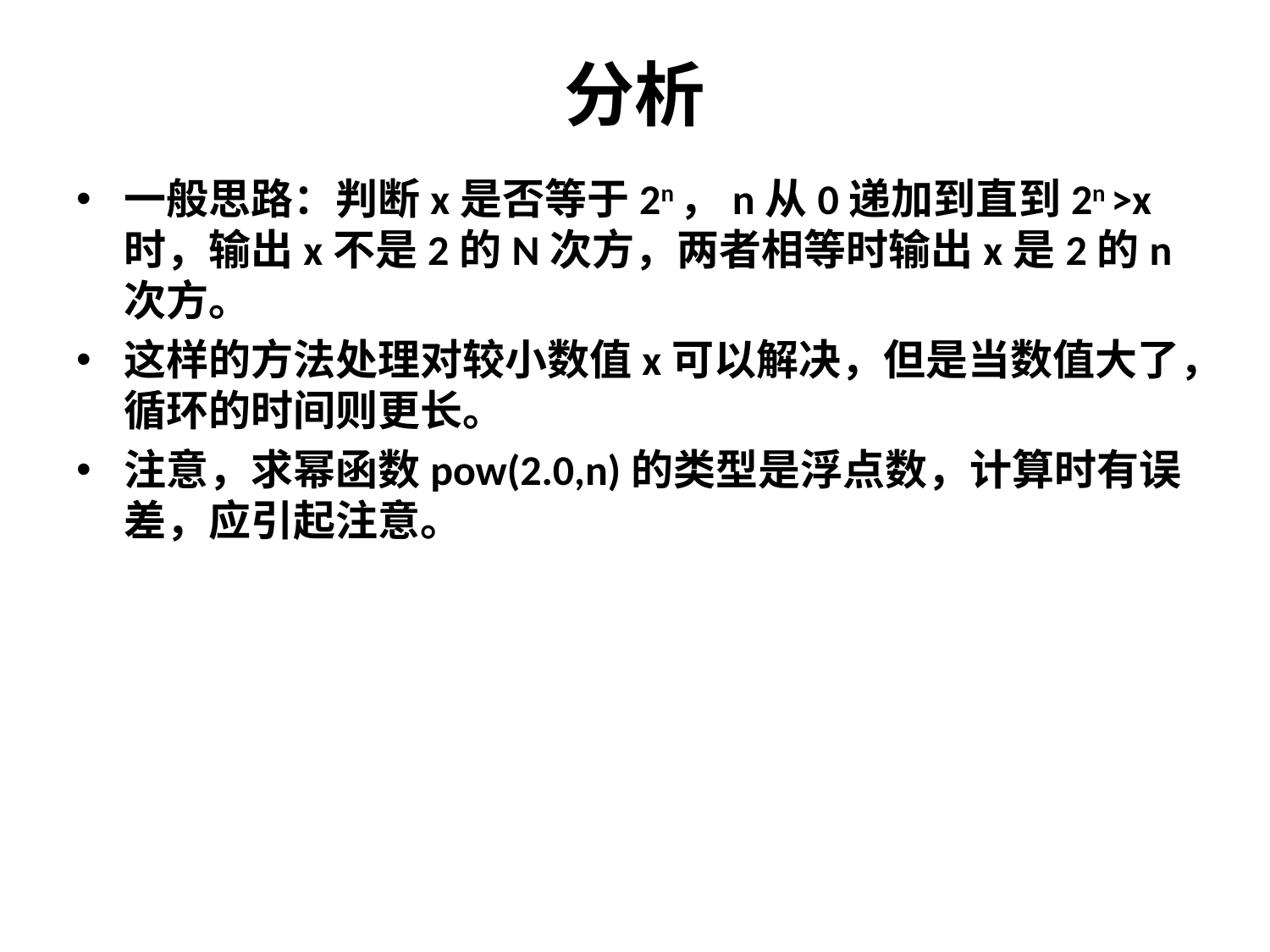

# 分析
一般思路：判断x是否等于2n，n从0递加到直到2n >x时，输出x不是2的N次方，两者相等时输出x是2的n次方。
这样的方法处理对较小数值x可以解决，但是当数值大了，循环的时间则更长。
注意，求幂函数pow(2.0,n)的类型是浮点数，计算时有误差，应引起注意。